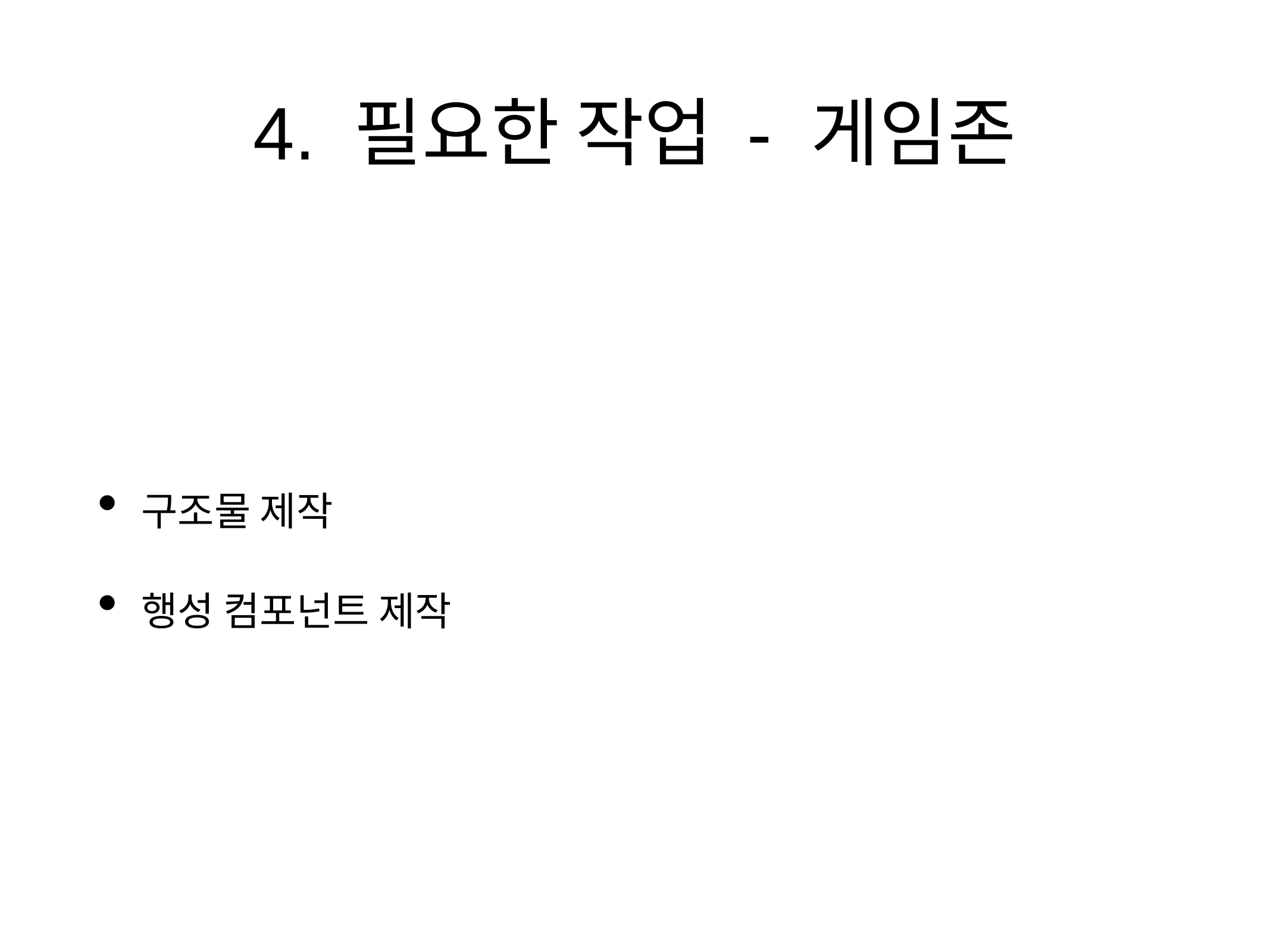

# 4. 필요한 작업 - 게임존
구조물 제작
행성 컴포넌트 제작